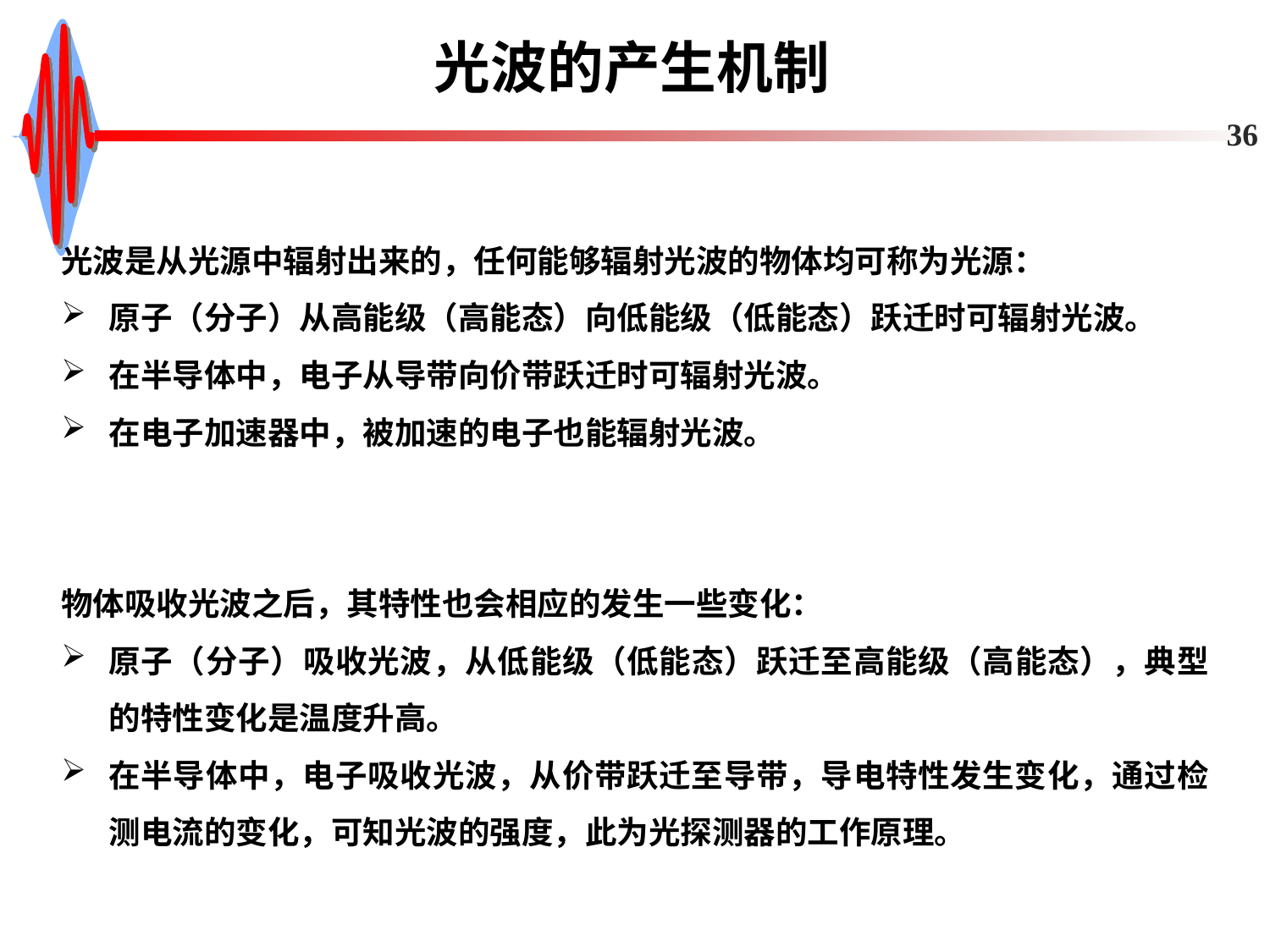

# 光波的产生机制
36
光波是从光源中辐射出来的，任何能够辐射光波的物体均可称为光源：
原子（分子）从高能级（高能态）向低能级（低能态）跃迁时可辐射光波。
在半导体中，电子从导带向价带跃迁时可辐射光波。
在电子加速器中，被加速的电子也能辐射光波。

物体吸收光波之后，其特性也会相应的发生一些变化：
原子（分子）吸收光波，从低能级（低能态）跃迁至高能级（高能态），典型的特性变化是温度升高。
在半导体中，电子吸收光波，从价带跃迁至导带，导电特性发生变化，通过检测电流的变化，可知光波的强度，此为光探测器的工作原理。